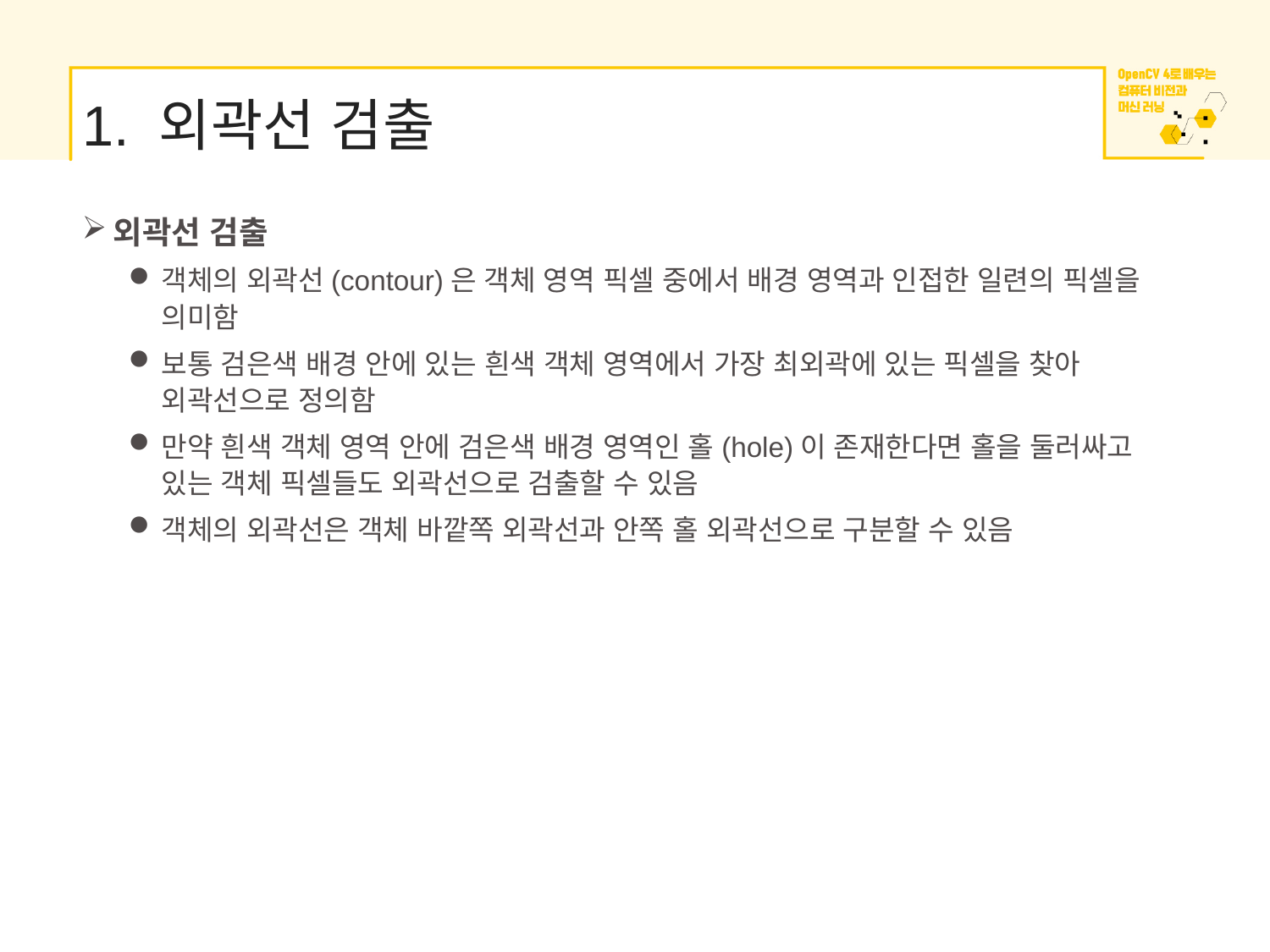

# 1. 외곽선 검출
외곽선 검출
객체의 외곽선(contour)은 객체 영역 픽셀 중에서 배경 영역과 인접한 일련의 픽셀을 의미함
보통 검은색 배경 안에 있는 흰색 객체 영역에서 가장 최외곽에 있는 픽셀을 찾아 외곽선으로 정의함
만약 흰색 객체 영역 안에 검은색 배경 영역인 홀(hole)이 존재한다면 홀을 둘러싸고 있는 객체 픽셀들도 외곽선으로 검출할 수 있음
객체의 외곽선은 객체 바깥쪽 외곽선과 안쪽 홀 외곽선으로 구분할 수 있음